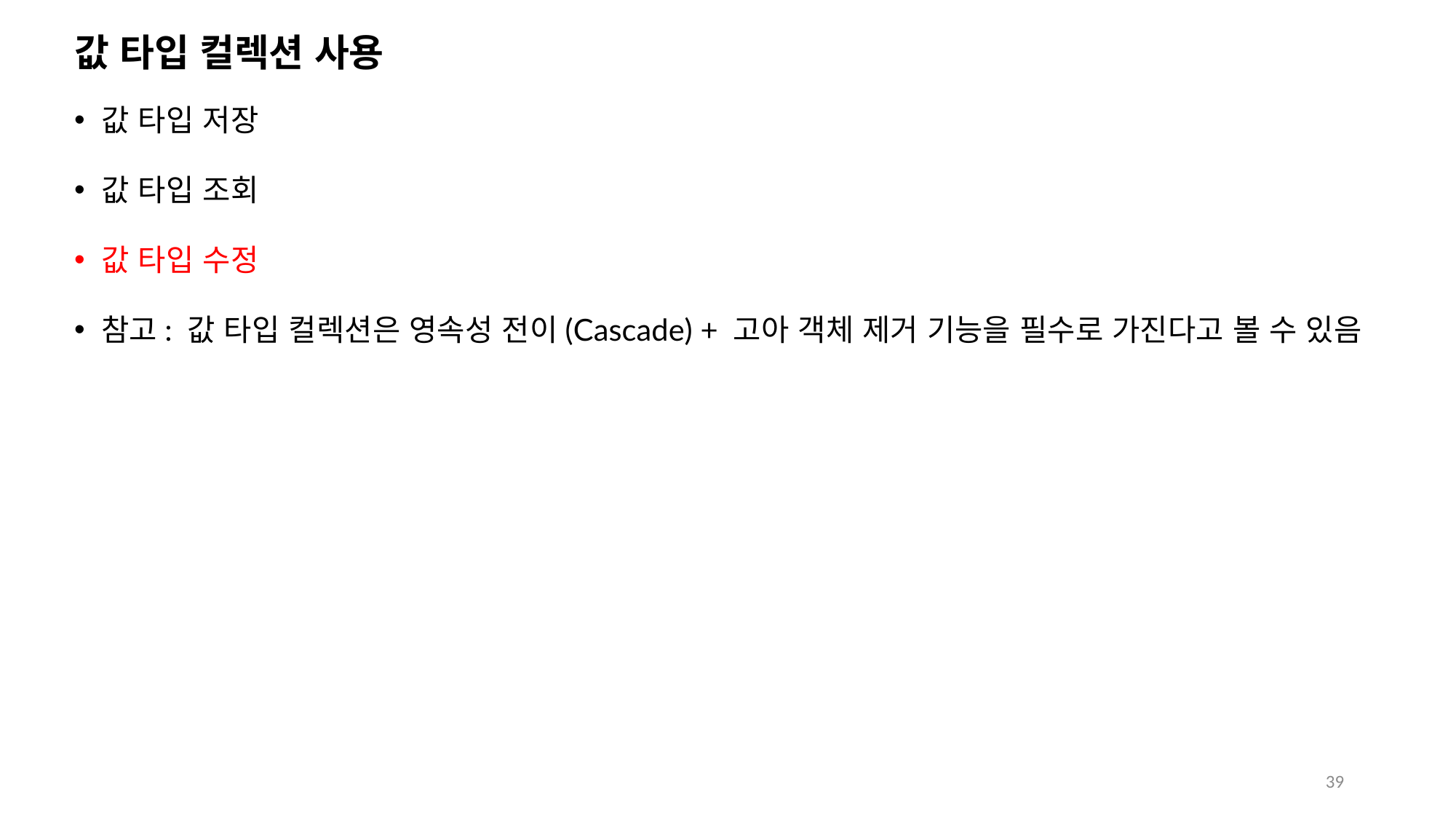

# 값 타입 컬렉션 사용
값 타입 저장
값 타입 조회
값 타입 수정
참고: 값 타입 컬렉션은 영속성 전이(Cascade) + 고아 객체 제거 기능을 필수로 가진다고 볼 수 있음
39